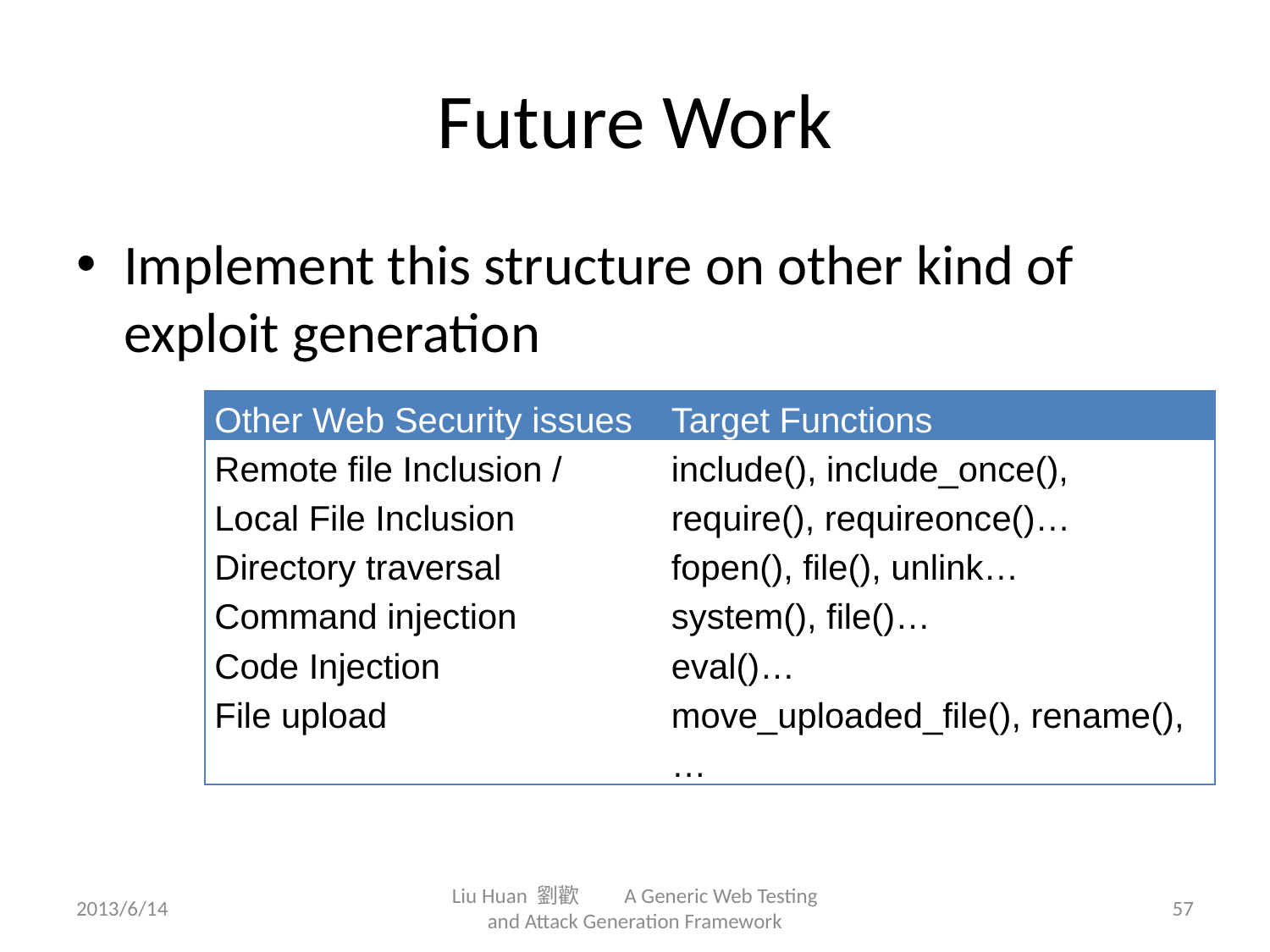

# Future Work
Implement this structure on other kind of exploit generation
| Other Web Security issues | Target Functions |
| --- | --- |
| Remote file Inclusion / Local File Inclusion | include(), include\_once(), require(), requireonce()… |
| Directory traversal | fopen(), file(), unlink… |
| Command injection | system(), file()… |
| Code Injection | eval()… |
| File upload | move\_uploaded\_file(), rename(), … |
2013/6/14
Liu Huan 劉歡      A Generic Web Testing and Attack Generation Framework
57